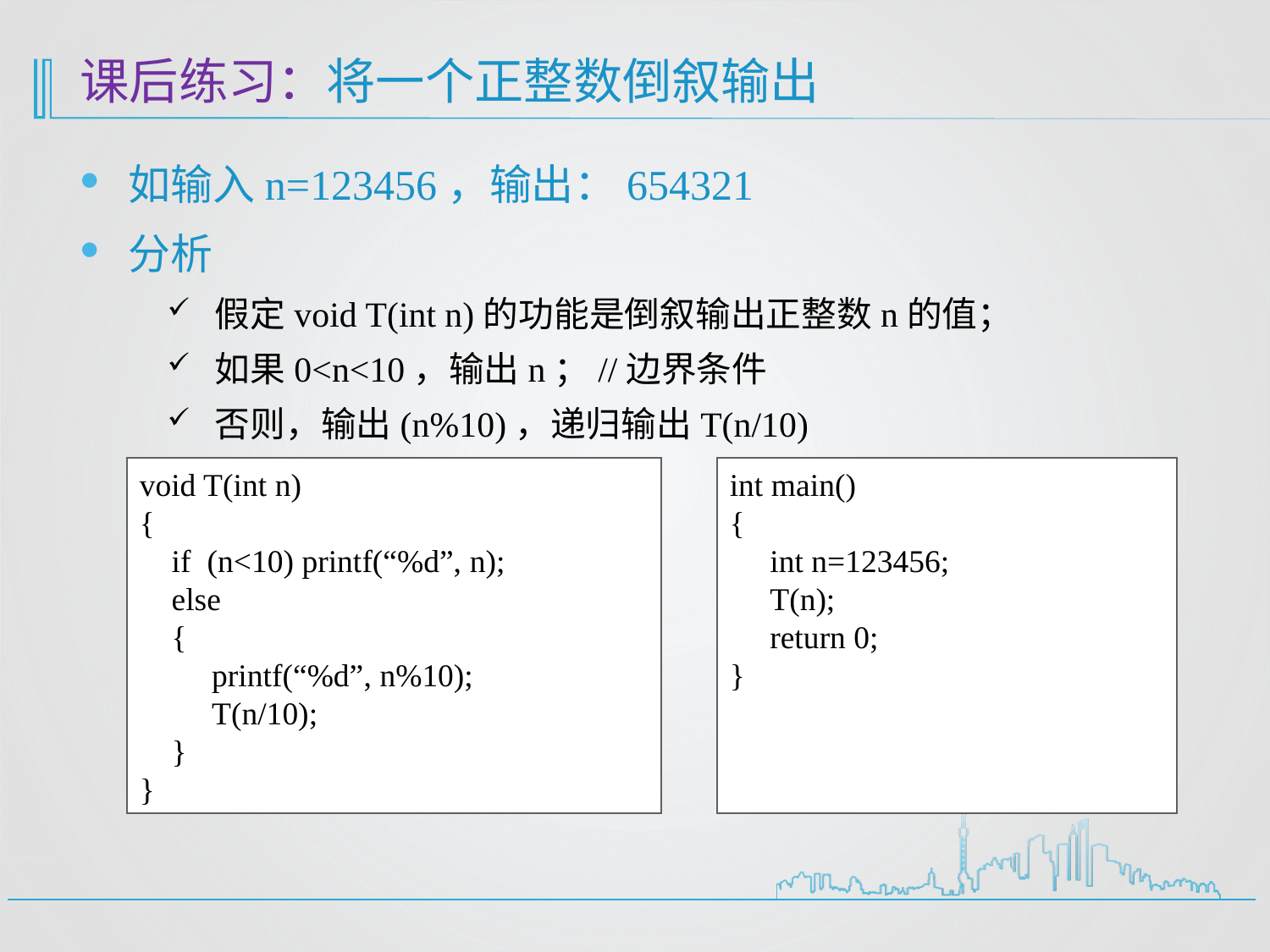

# 课后练习：将一个正整数倒叙输出
如输入n=123456，输出：654321
分析
假定void T(int n)的功能是倒叙输出正整数n的值；
如果0<n<10，输出n；//边界条件
否则，输出(n%10)，递归输出T(n/10)

int main()
{
     int n=123456;
     T(n);
     return 0;
}

void T(int n)
{
    if  (n<10) printf(“%d”, n);
    else
    {
         printf(“%d”, n%10);
         T(n/10);
    }
}